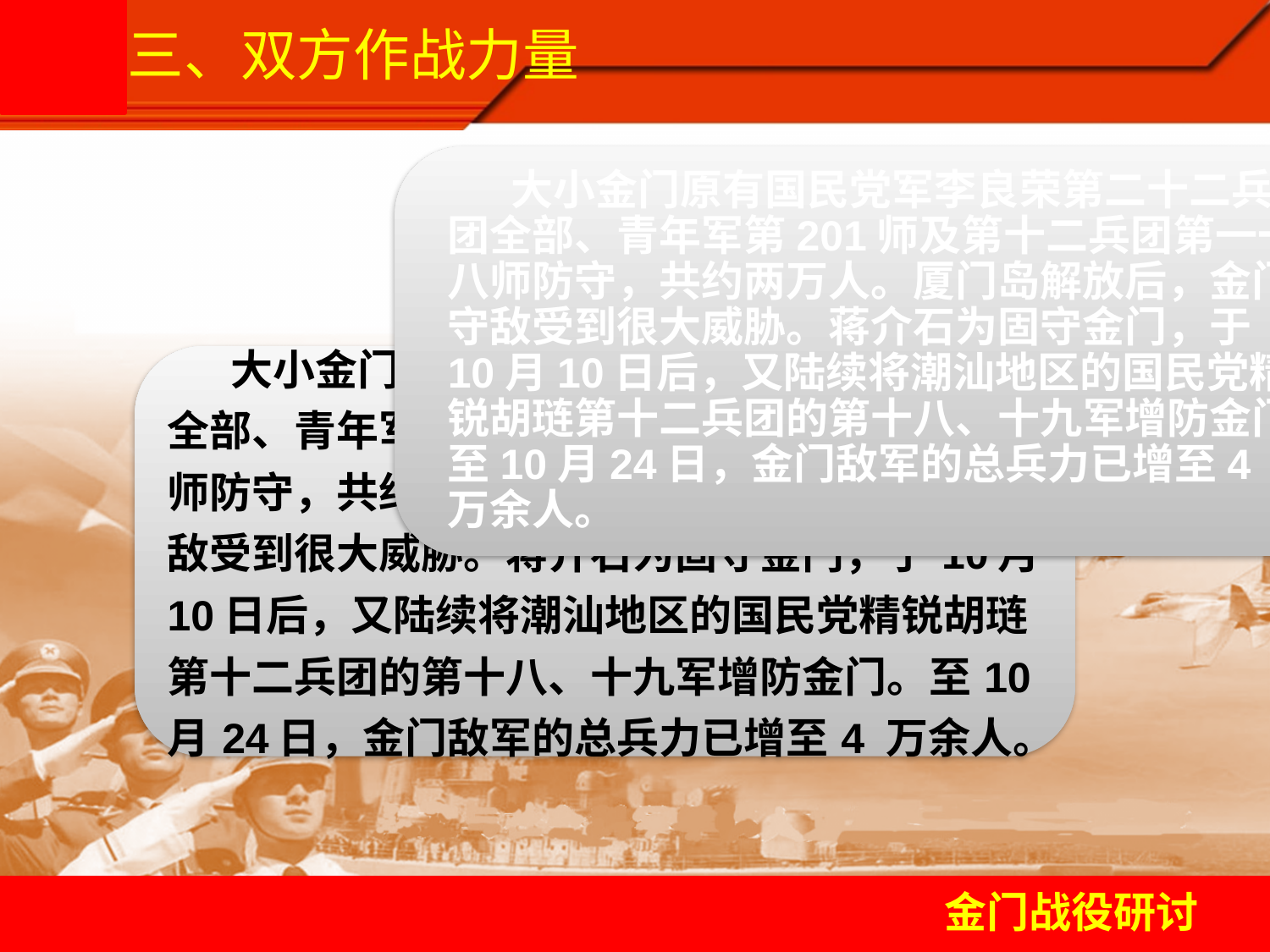

三、双方作战力量
大小金门原有国民党军李良荣第二十二兵团全部、青年军第201师及第十二兵团第一一八师防守，共约两万人。厦门岛解放后，金门守敌受到很大威胁。蒋介石为固守金门，于10月10日后，又陆续将潮汕地区的国民党精锐胡琏第十二兵团的第十八、十九军增防金门。至10月24日，金门敌军的总兵力已增至4 万余人。
国民党方面

金门战役研讨